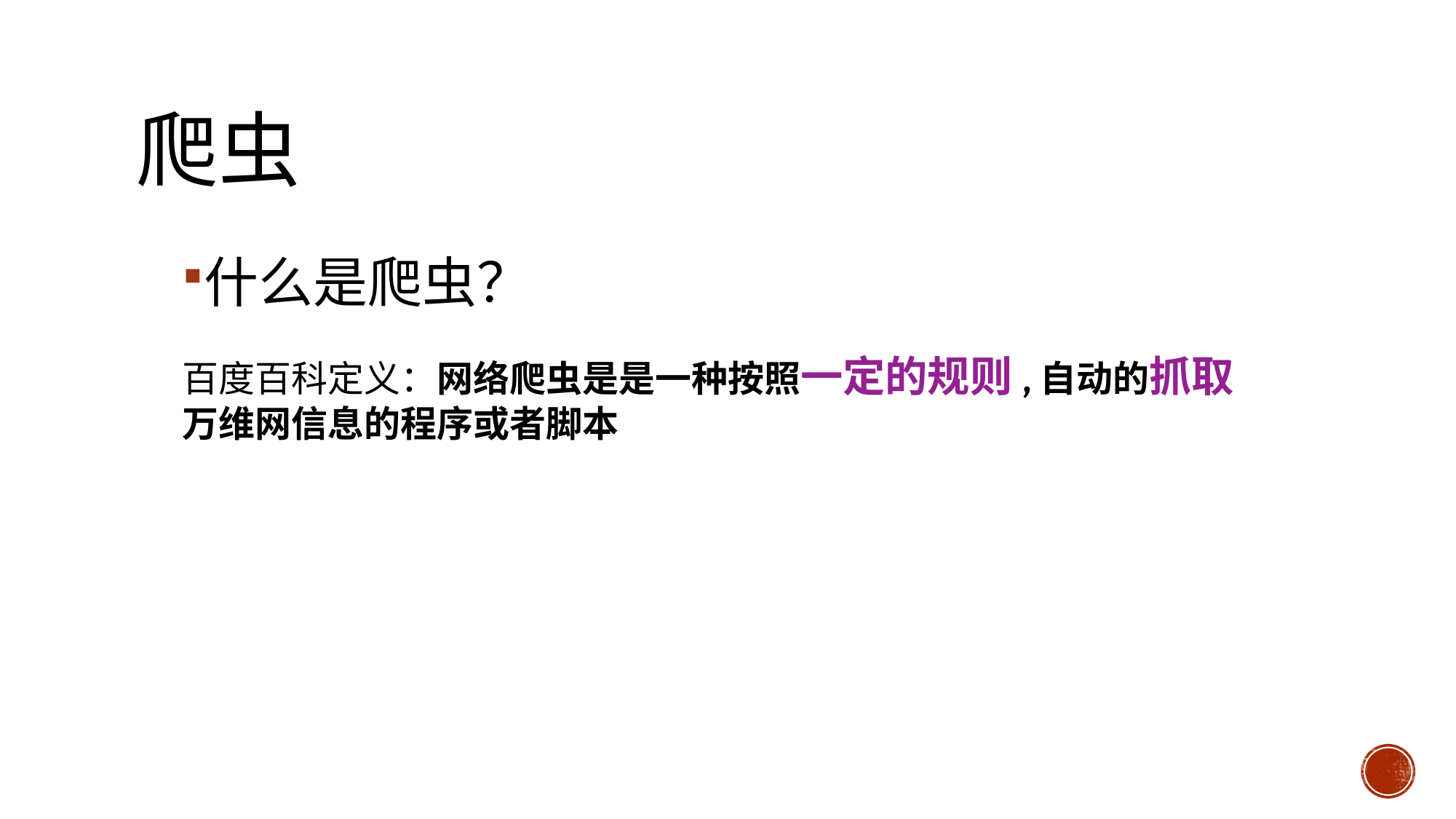

# 爬虫
什么是爬虫？

百度百科定义：网络爬虫是是一种按照一定的规则,自动的抓取万维网信息的程序或者脚本